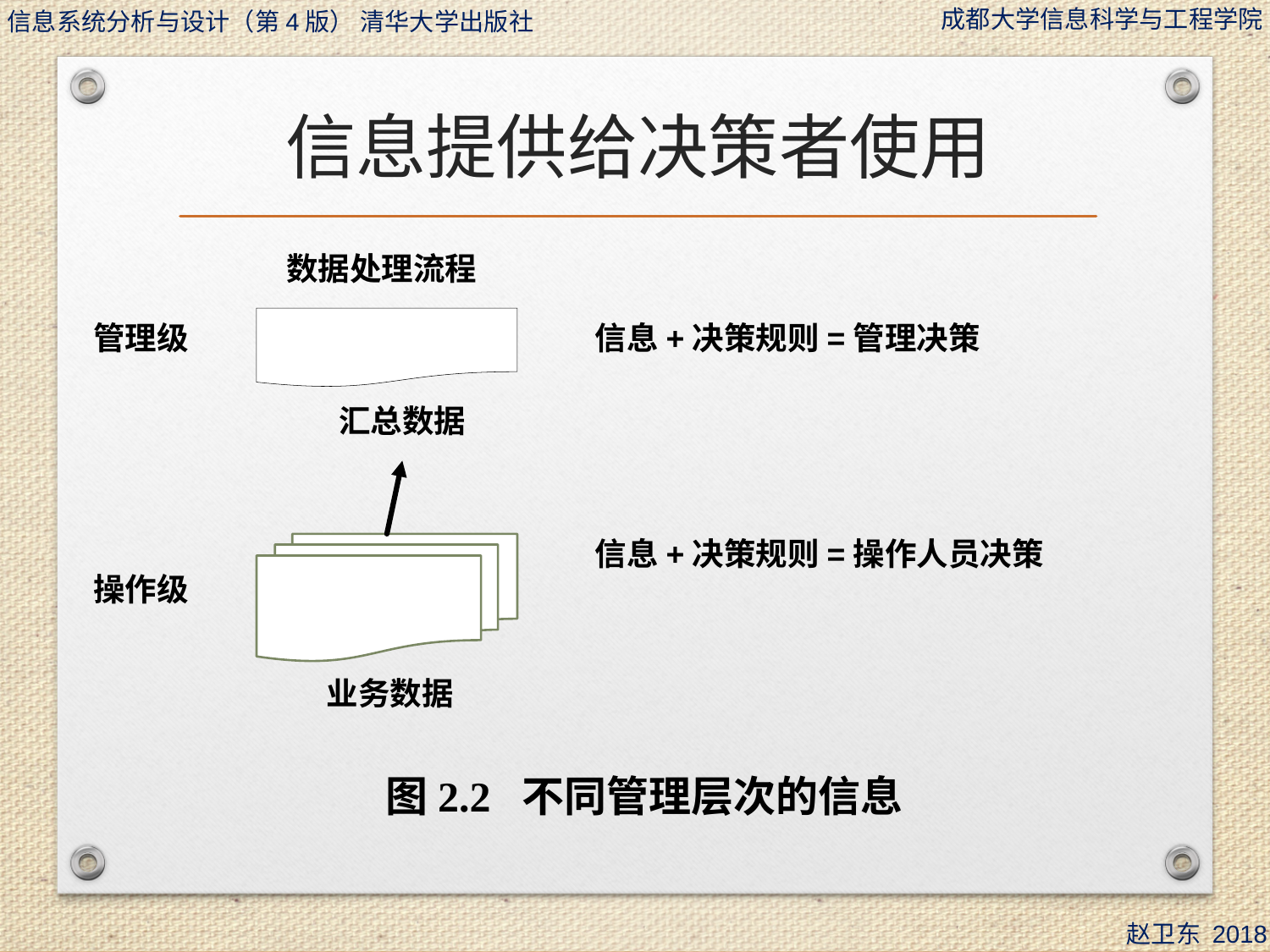

# 信息提供给决策者使用
数据处理流程

信息+决策规则=管理决策
管理级
汇总数据
信息+决策规则=操作人员决策

操作级
业务数据
图2.2  不同管理层次的信息